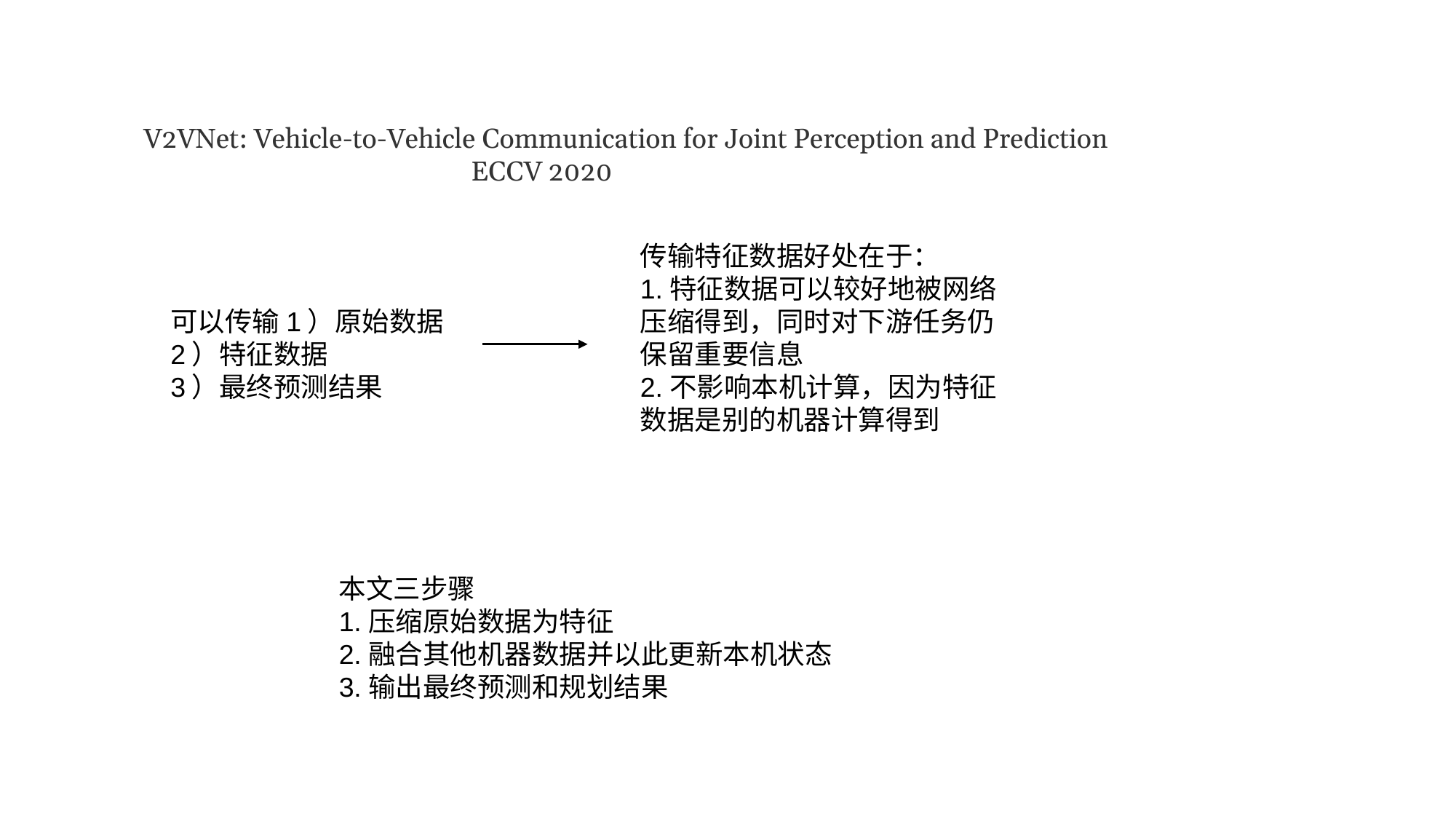

V2VNet: Vehicle-to-Vehicle Communication for Joint Perception and Prediction
			ECCV 2020
传输特征数据好处在于：
1.特征数据可以较好地被网络压缩得到，同时对下游任务仍保留重要信息
2.不影响本机计算，因为特征数据是别的机器计算得到
可以传输1）原始数据
2）特征数据
3）最终预测结果
本文三步骤
1.压缩原始数据为特征
2.融合其他机器数据并以此更新本机状态
3.输出最终预测和规划结果